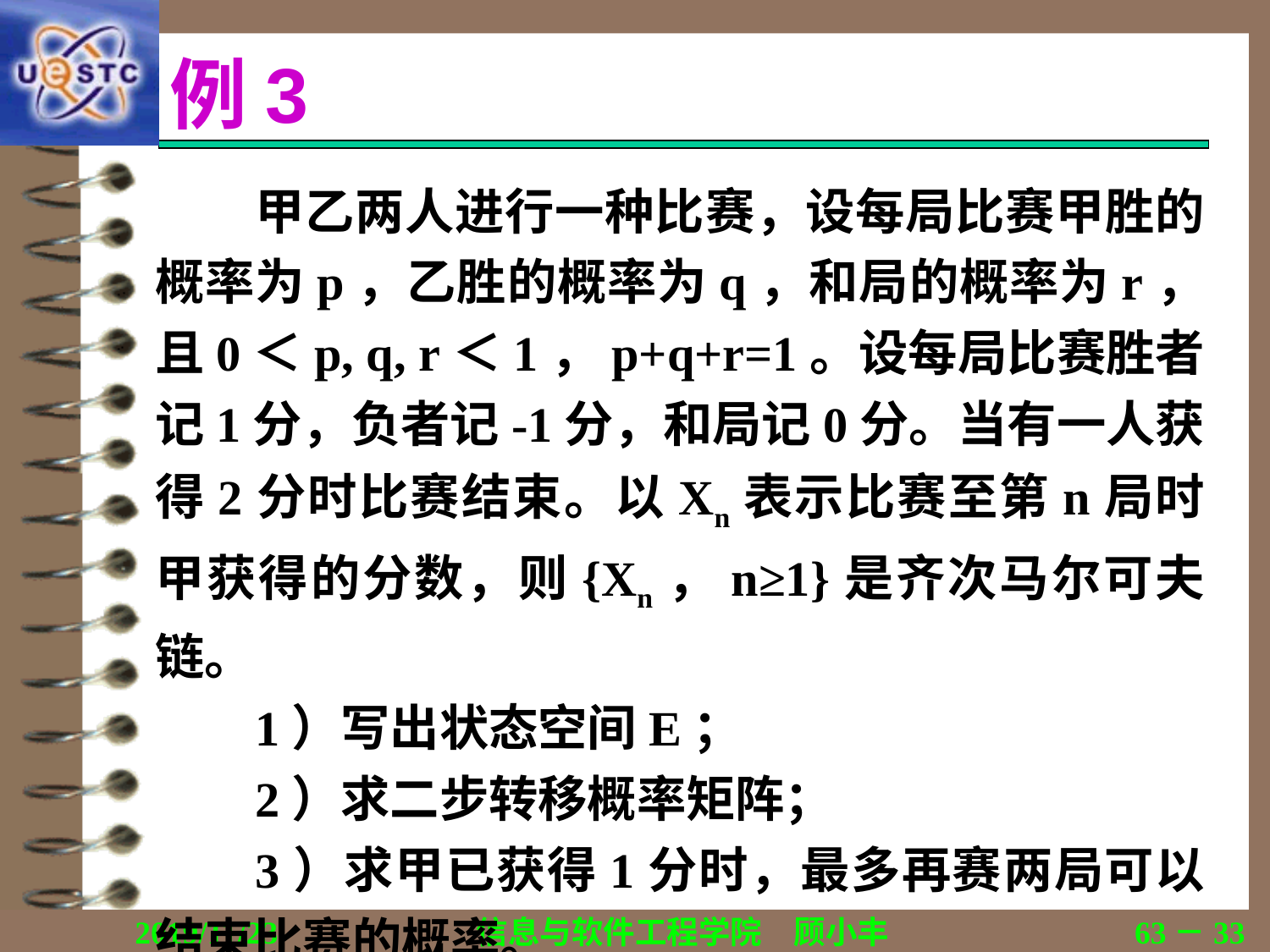

# 例3
甲乙两人进行一种比赛，设每局比赛甲胜的概率为p，乙胜的概率为q，和局的概率为r，且0＜p, q, r＜1，p+q+r=1。设每局比赛胜者记1分，负者记-1分，和局记0分。当有一人获得2分时比赛结束。以Xn表示比赛至第n局时甲获得的分数，则{Xn，n≥1}是齐次马尔可夫链。
1）写出状态空间E；
2）求二步转移概率矩阵；
3）求甲已获得1分时，最多再赛两局可以结束比赛的概率。
2019/11/23
信息与软件工程学院　顾小丰
63－33